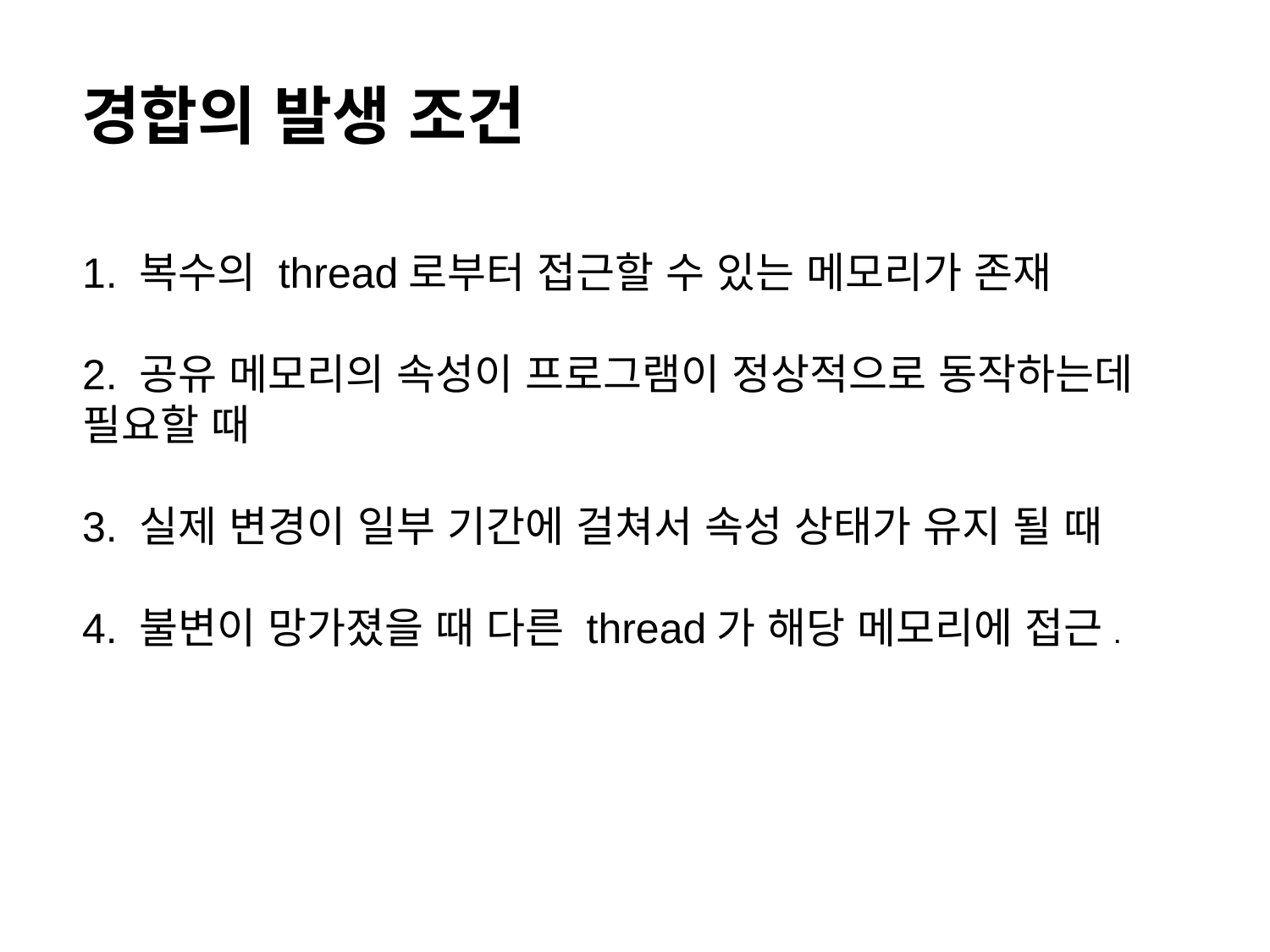

경합의 발생 조건
1. 복수의 thread로부터 접근할 수 있는 메모리가 존재

2. 공유 메모리의 속성이 프로그램이 정상적으로 동작하는데 필요할 때

3. 실제 변경이 일부 기간에 걸쳐서 속성 상태가 유지 될 때
4. 불변이 망가졌을 때 다른 thread가 해당 메모리에 접근.